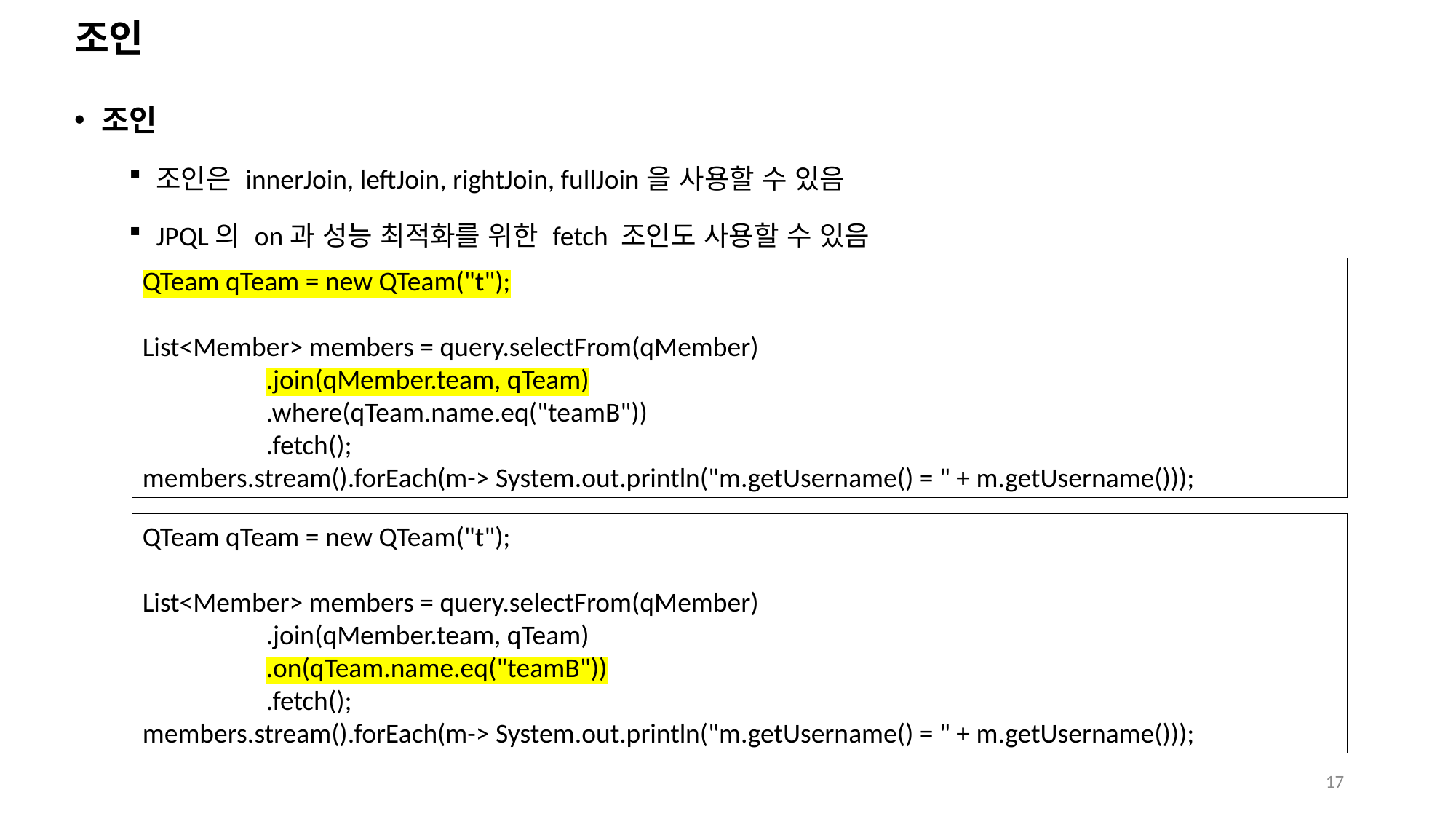

# 조인
조인
조인은 innerJoin, leftJoin, rightJoin, fullJoin을 사용할 수 있음
JPQL의 on과 성능 최적화를 위한 fetch 조인도 사용할 수 있음

QTeam qTeam = new QTeam("t");

List<Member> members = query.selectFrom(qMember)
                    .join(qMember.team, qTeam)
                    .where(qTeam.name.eq("teamB"))
                    .fetch();
members.stream().forEach(m-> System.out.println("m.getUsername() = " + m.getUsername()));
QTeam qTeam = new QTeam("t");

List<Member> members = query.selectFrom(qMember)
                    .join(qMember.team, qTeam)
                    .on(qTeam.name.eq("teamB"))
                    .fetch();
members.stream().forEach(m-> System.out.println("m.getUsername() = " + m.getUsername()));
17